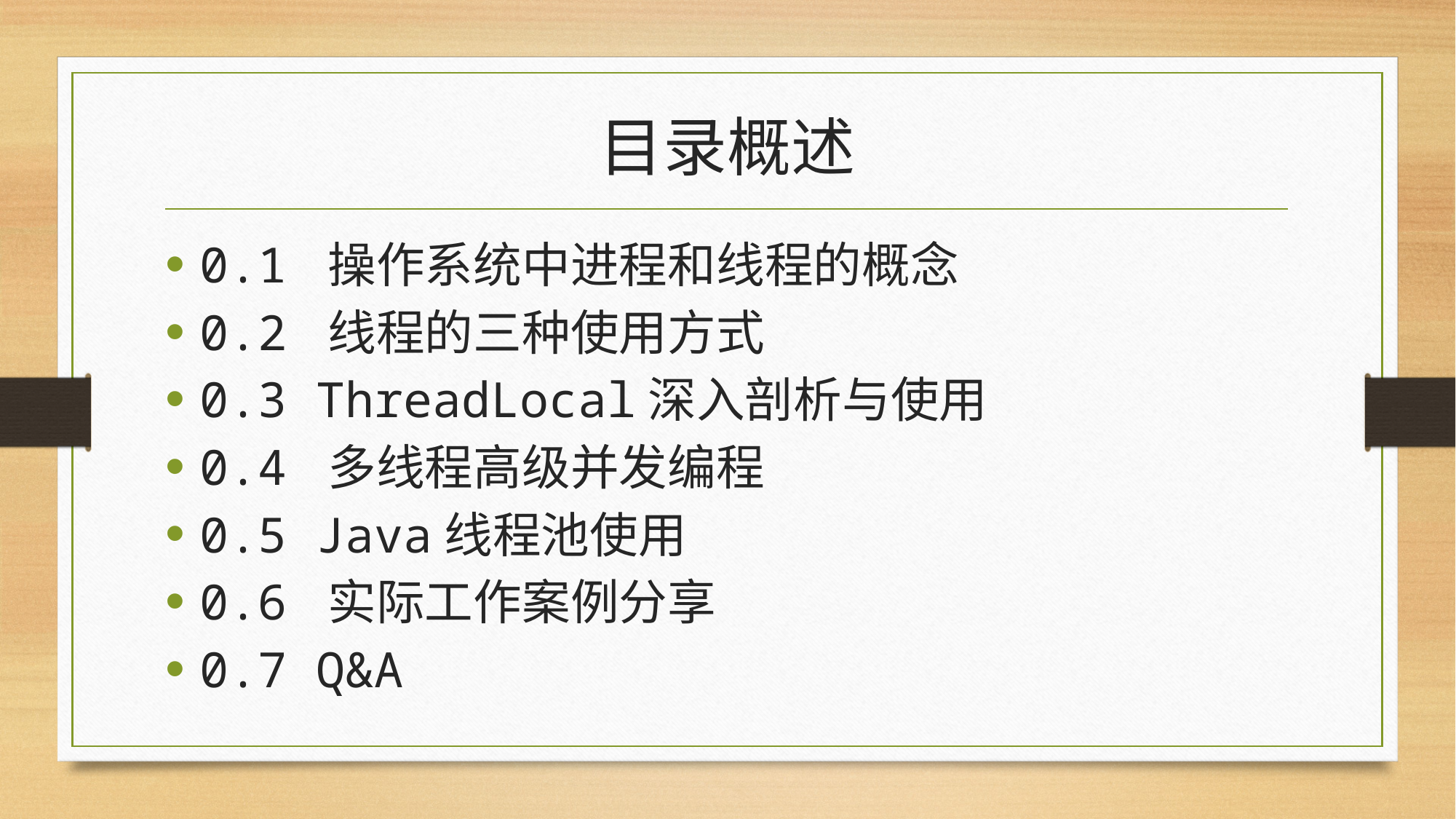

# 目录概述
0.1 操作系统中进程和线程的概念
0.2 线程的三种使用方式
0.3 ThreadLocal深入剖析与使用
0.4 多线程高级并发编程
0.5 Java线程池使用
0.6 实际工作案例分享
0.7 Q&A